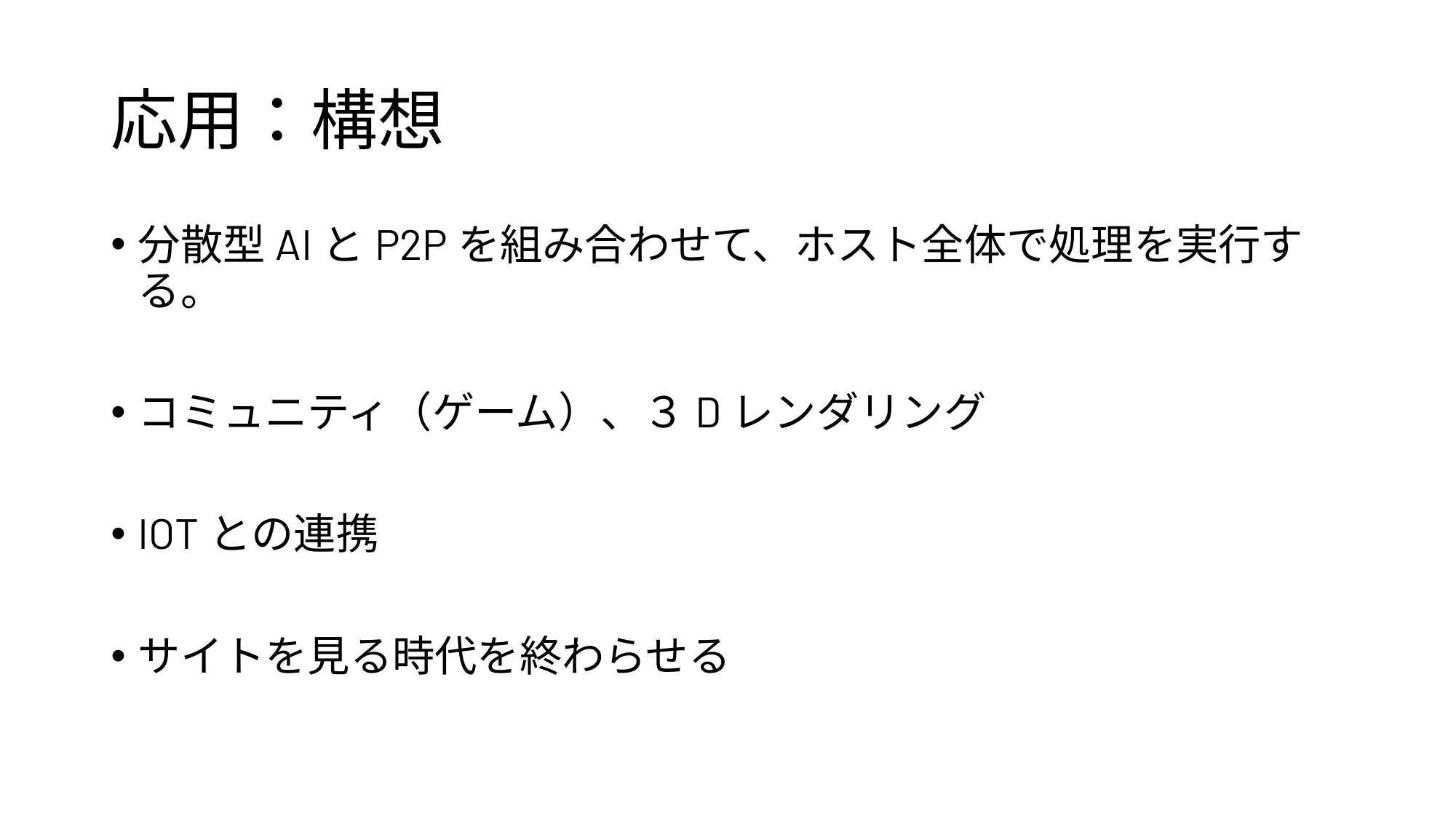

# 応用：構想
分散型AIとP2Pを組み合わせて、ホスト全体で処理を実行する。

コミュニティ（ゲーム）、３Dレンダリング

IOTとの連携

サイトを見る時代を終わらせる